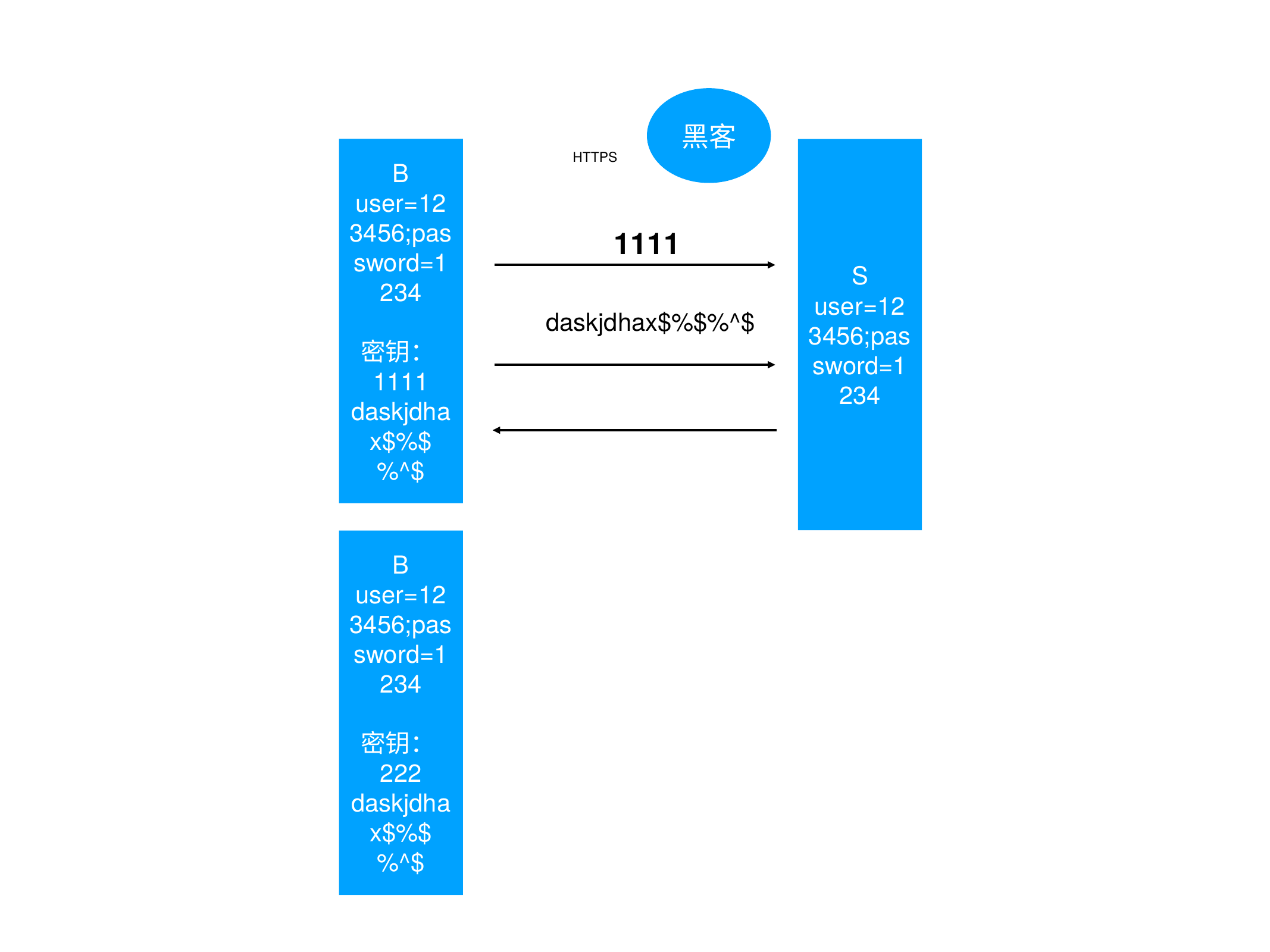

黑客
B
user=123456;password=1234

密钥：1111
daskjdhax$%$%^$
S
user=123456;password=1234
HTTPS
1111

daskjdhax$%$%^$

daskjdhax$%$%^$
daskjdhax$%$%^$
B
user=123456;password=1234

密钥：222
daskjdhax$%$%^$